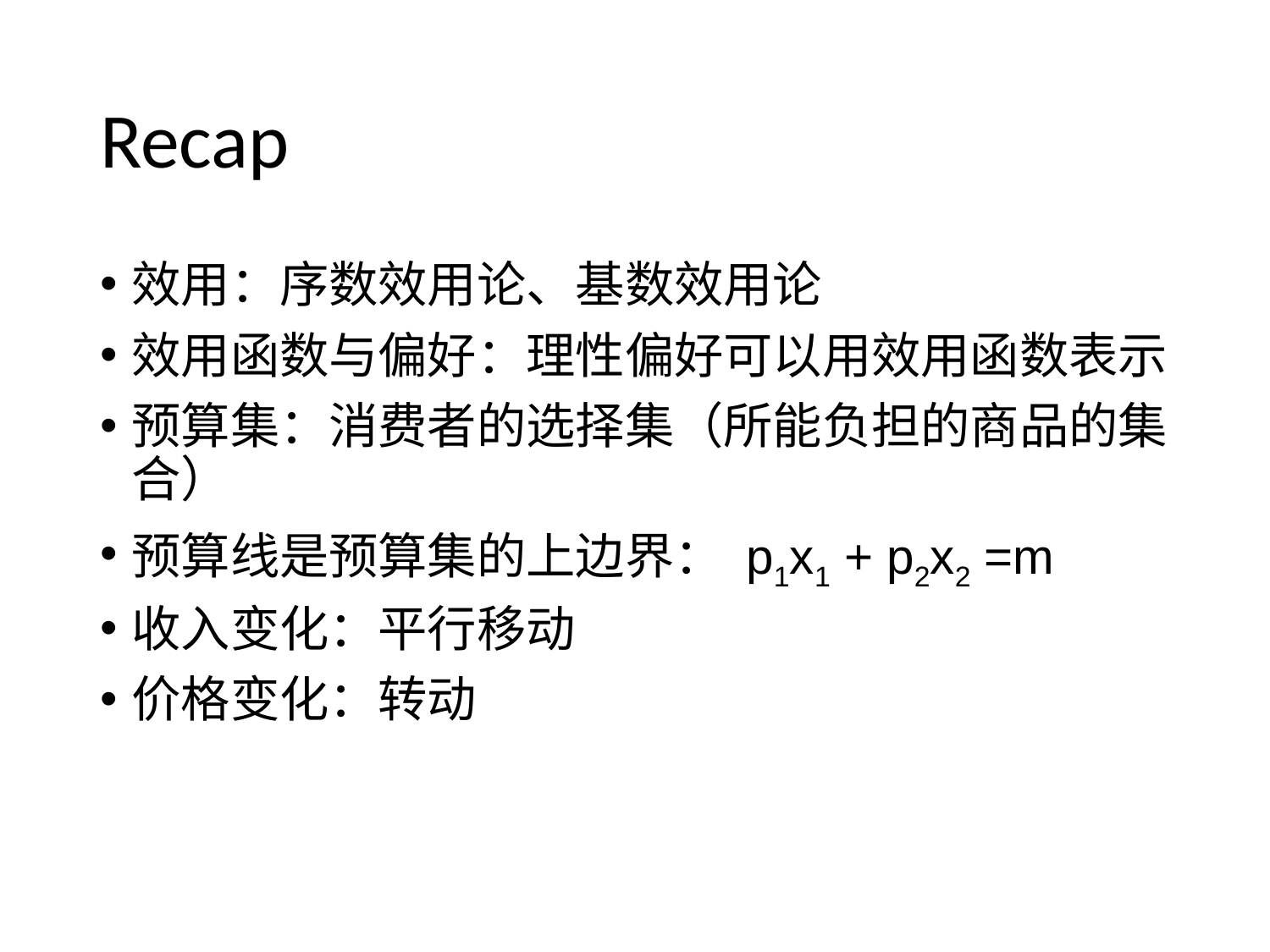

# Recap
效用：序数效用论、基数效用论
效用函数与偏好：理性偏好可以用效用函数表示
预算集：消费者的选择集（所能负担的商品的集合）
预算线是预算集的上边界： p1x1 + p2x2 =m
收入变化：平行移动
价格变化：转动